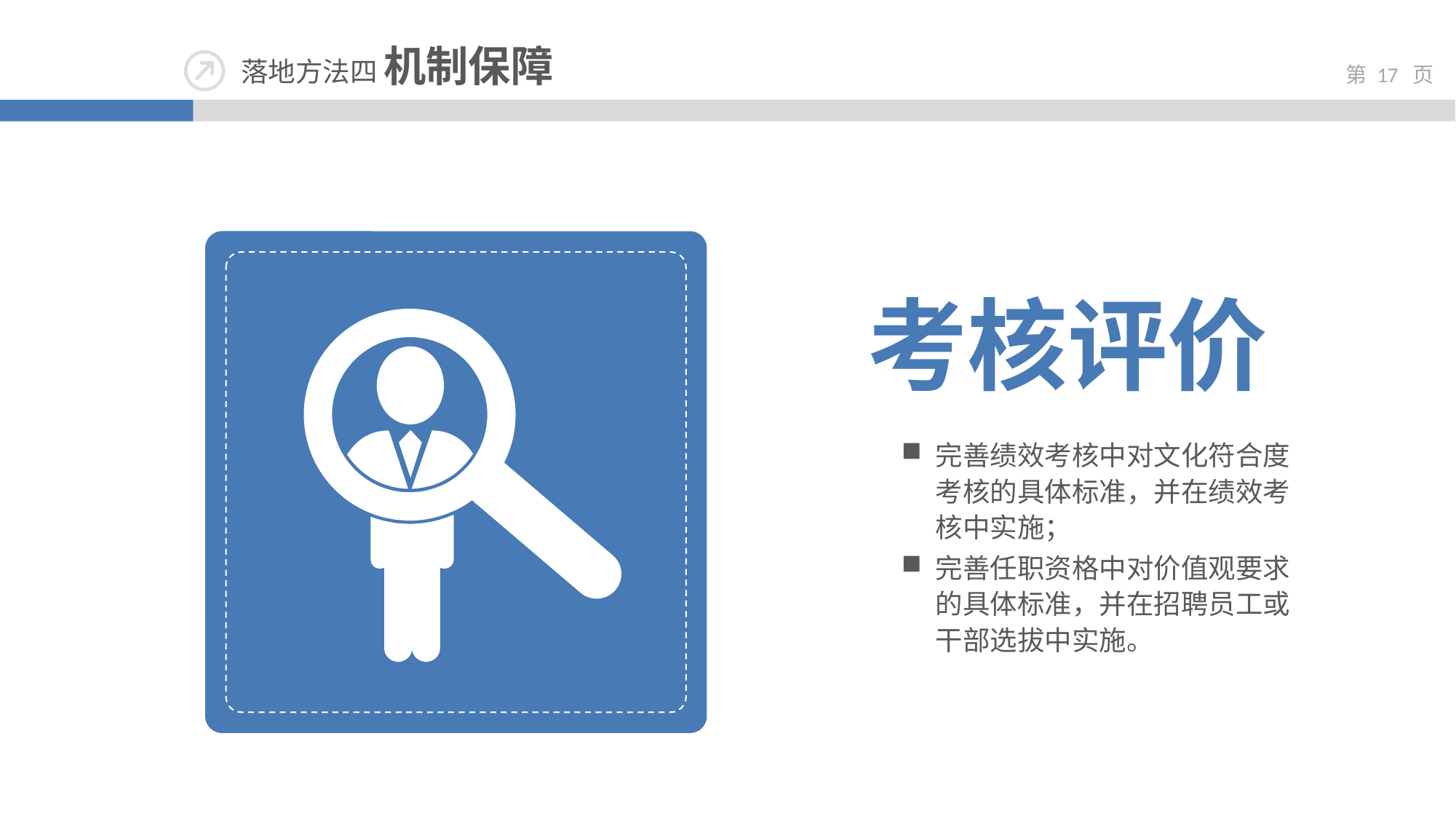

考核评价

完善绩效考核中对文化符合度考核的具体标准，并在绩效考核中实施；
完善任职资格中对价值观要求的具体标准，并在招聘员工或干部选拔中实施。